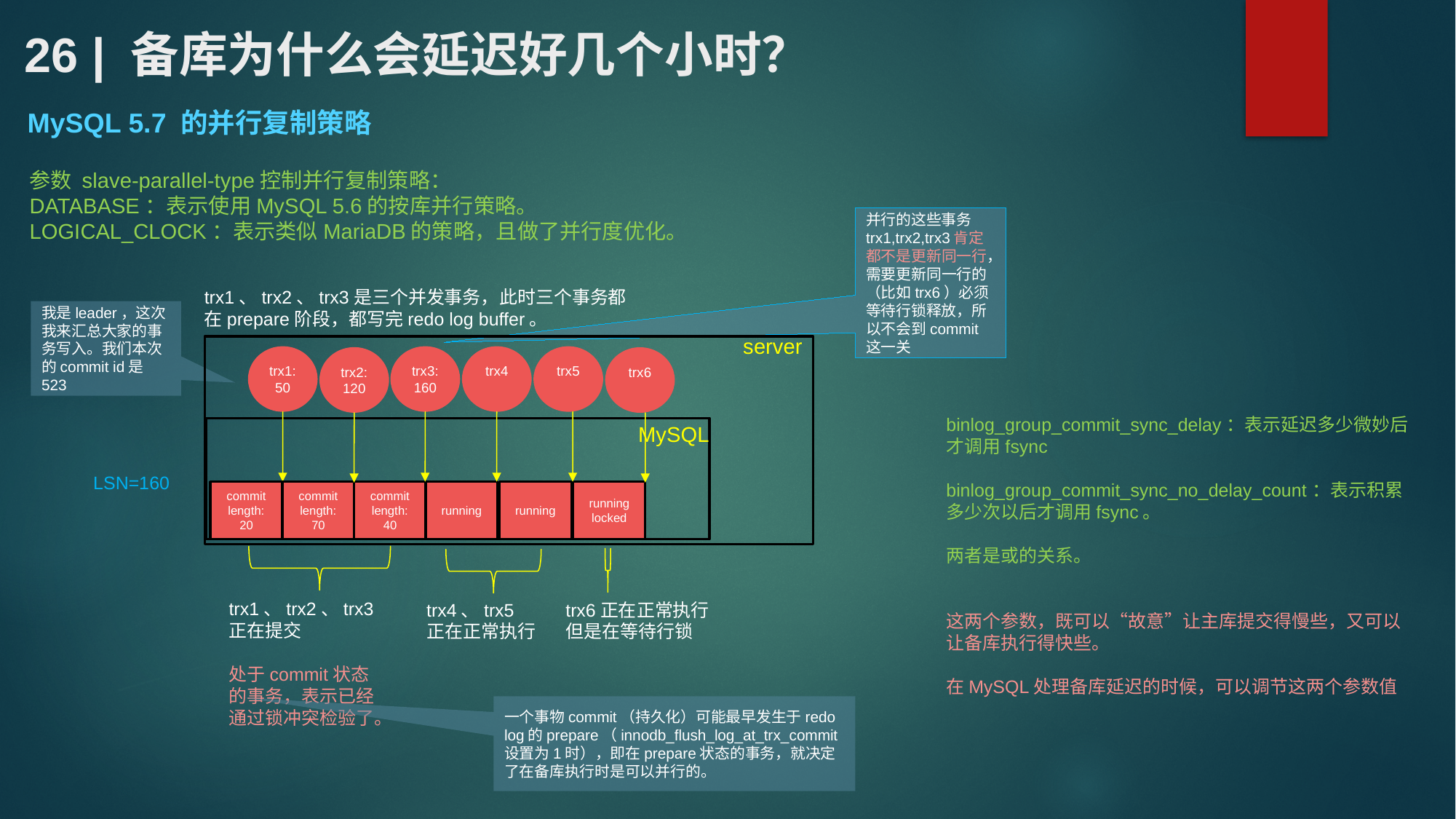

# 26 | 备库为什么会延迟好几个小时？
MySQL 5.7 的并行复制策略
参数 slave-parallel-type控制并行复制策略：
DATABASE：表示使用MySQL 5.6的按库并行策略。
LOGICAL_CLOCK：表示类似MariaDB的策略，且做了并行度优化。
并行的这些事务trx1,trx2,trx3肯定都不是更新同一行，需要更新同一行的（比如trx6）必须等待行锁释放，所以不会到commit这一关
trx1、trx2、trx3是三个并发事务，此时三个事务都在prepare阶段，都写完redo log buffer。
我是leader，这次我来汇总大家的事务写入。我们本次的commit id是523
server

trx1:50
trx3:160
trx4

trx5

trx2:120
trx6

binlog_group_commit_sync_delay：表示延迟多少微妙后才调用fsync

binlog_group_commit_sync_no_delay_count：表示积累多少次以后才调用fsync。

两者是或的关系。

这两个参数，既可以“故意”让主库提交得慢些，又可以让备库执行得快些。

在MySQL处理备库延迟的时候，可以调节这两个参数值
MySQL

LSN=160
commit
length:
20
commit
length:
70
commit
length:
40
running
running
running
locked

trx1、trx2、trx3
正在提交

处于commit状态的事务，表示已经通过锁冲突检验了。
trx4、trx5
正在正常执行
trx6正在正常执行
但是在等待行锁
一个事物commit（持久化）可能最早发生于redo log的prepare（innodb_flush_log_at_trx_commit 设置为1时），即在prepare状态的事务，就决定了在备库执行时是可以并行的。